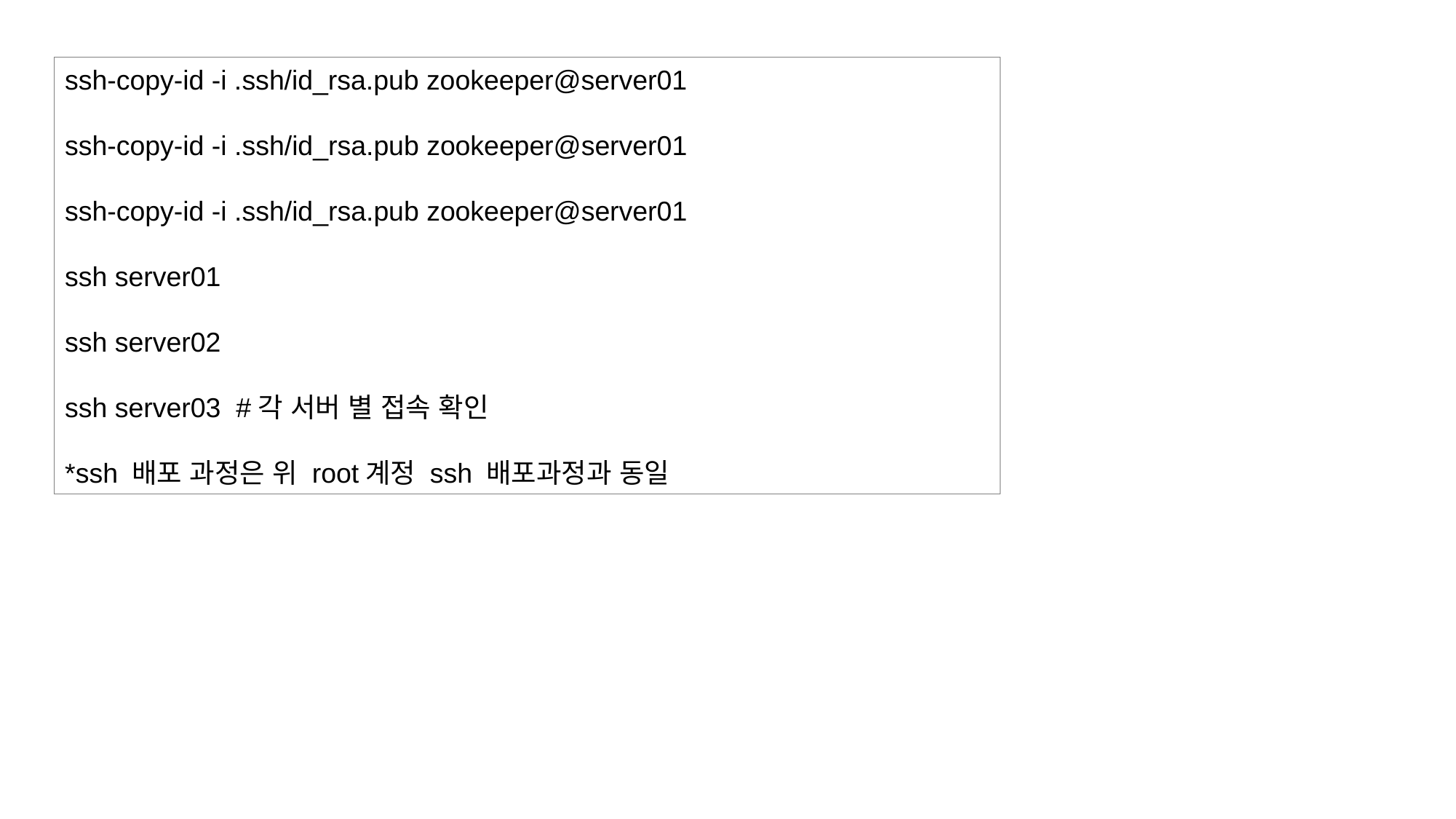

ssh-copy-id -i .ssh/id_rsa.pub zookeeper@server01

ssh-copy-id -i .ssh/id_rsa.pub zookeeper@server01

ssh-copy-id -i .ssh/id_rsa.pub zookeeper@server01

ssh server01

ssh server02

ssh server03  #각 서버 별 접속 확인

*ssh 배포 과정은 위 root계정 ssh 배포과정과 동일